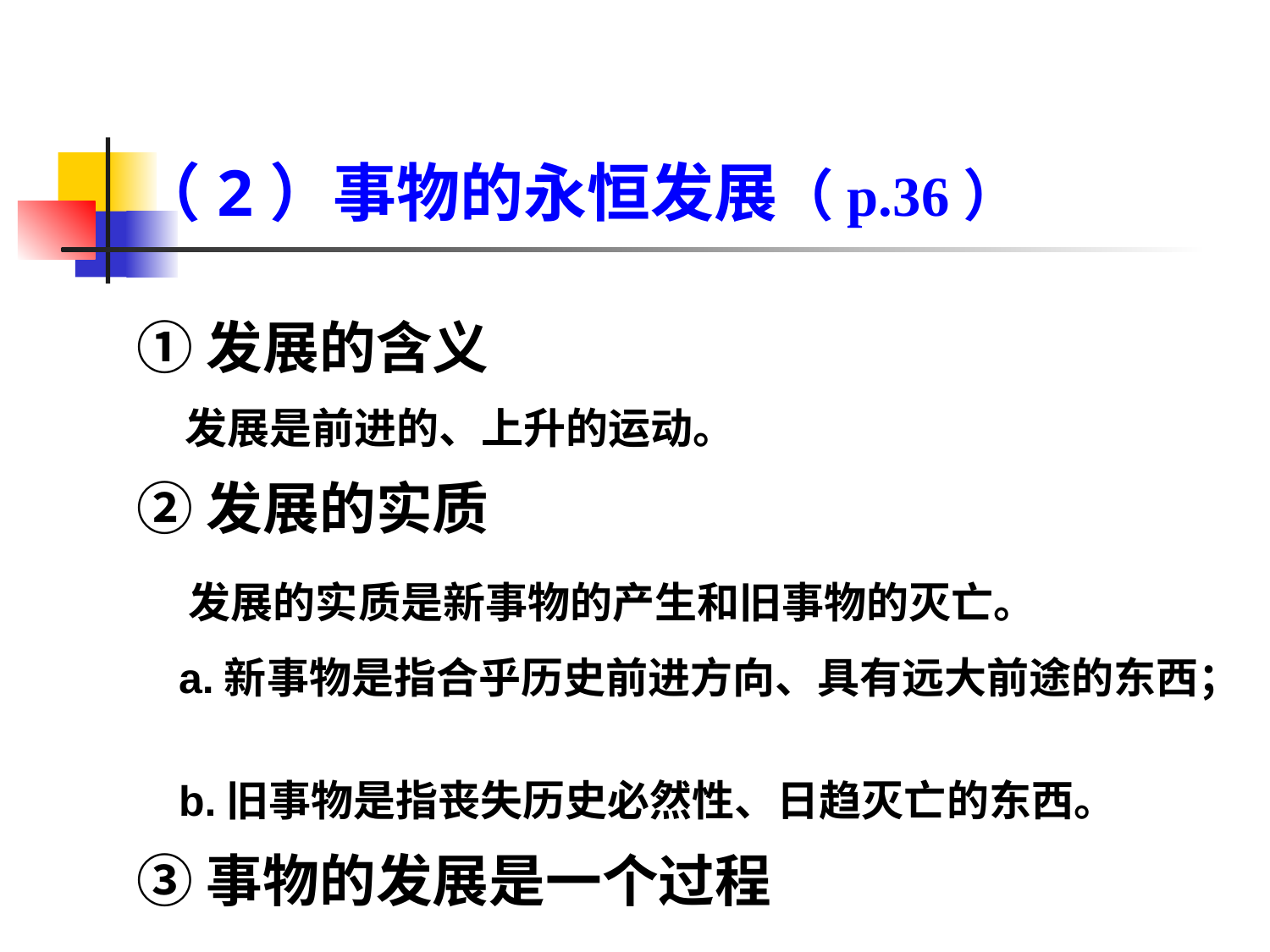

（2）事物的永恒发展（p.36）
①发展的含义
    发展是前进的、上升的运动。
②发展的实质
   发展的实质是新事物的产生和旧事物的灭亡。
    a.新事物是指合乎历史前进方向、具有远大前途的东西；
    b.旧事物是指丧失历史必然性、日趋灭亡的东西。
③事物的发展是一个过程